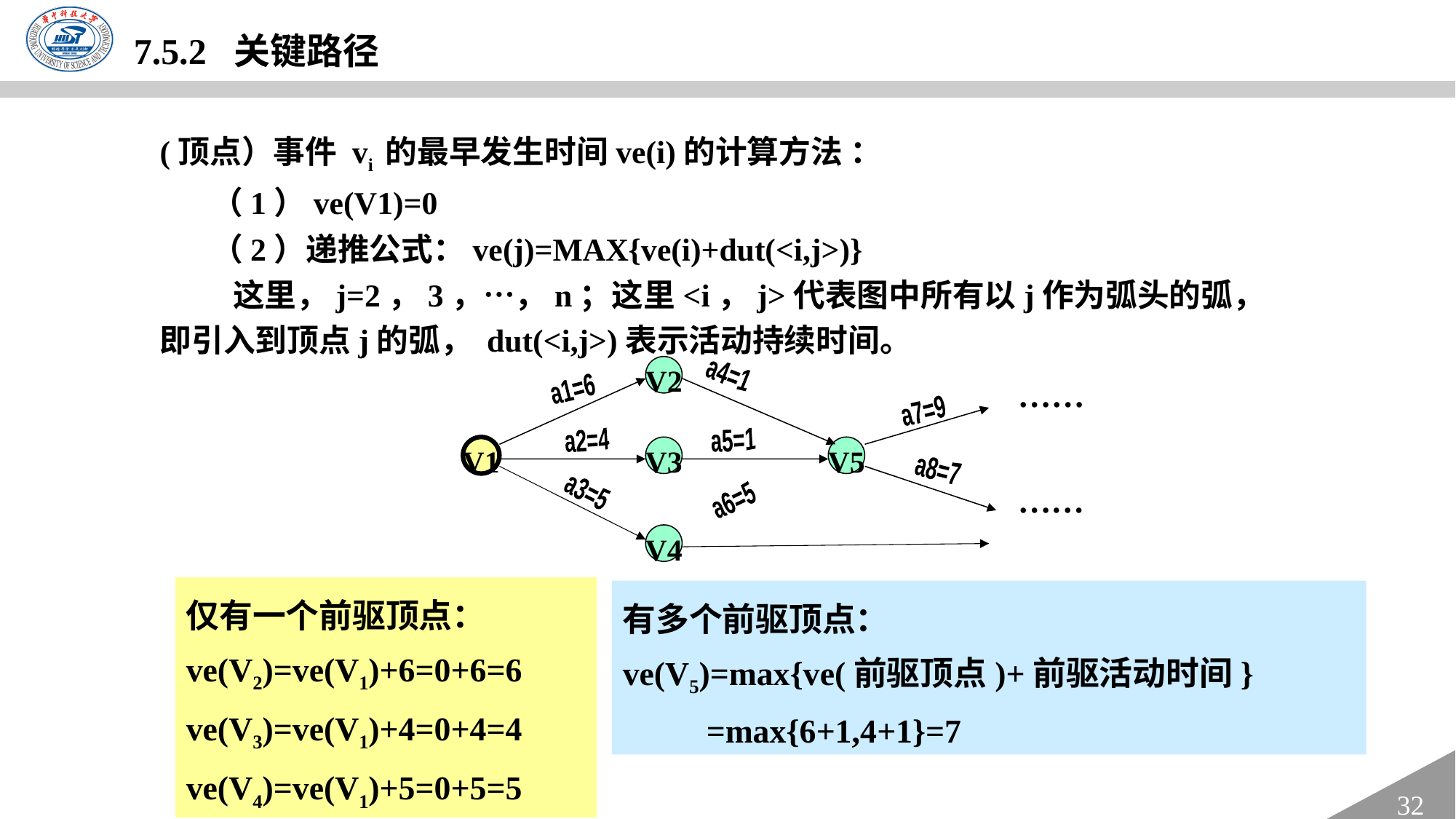

7.5.2  关键路径
(顶点）事件 vi 的最早发生时间ve(i)的计算方法 ：
      （1）ve(V1)=0
      （2）递推公式：ve(j)=MAX{ve(i)+dut(<i,j>)}
         这里，j=2，3，…，n；这里<i，j>代表图中所有以j作为弧头的弧，即引入到顶点j的弧， dut(<i,j>)表示活动持续时间。
V2
a4=1
……
a1=6

a7=9

a2=4
a5=1
V1
V3
V5
a8=7

……
a3=5
a6=5
V4

仅有一个前驱顶点：
ve(V2)=ve(V1)+6=0+6=6
ve(V3)=ve(V1)+4=0+4=4
ve(V4)=ve(V1)+5=0+5=5
有多个前驱顶点：
ve(V5)=max{ve(前驱顶点)+前驱活动时间}
          =max{6+1,4+1}=7